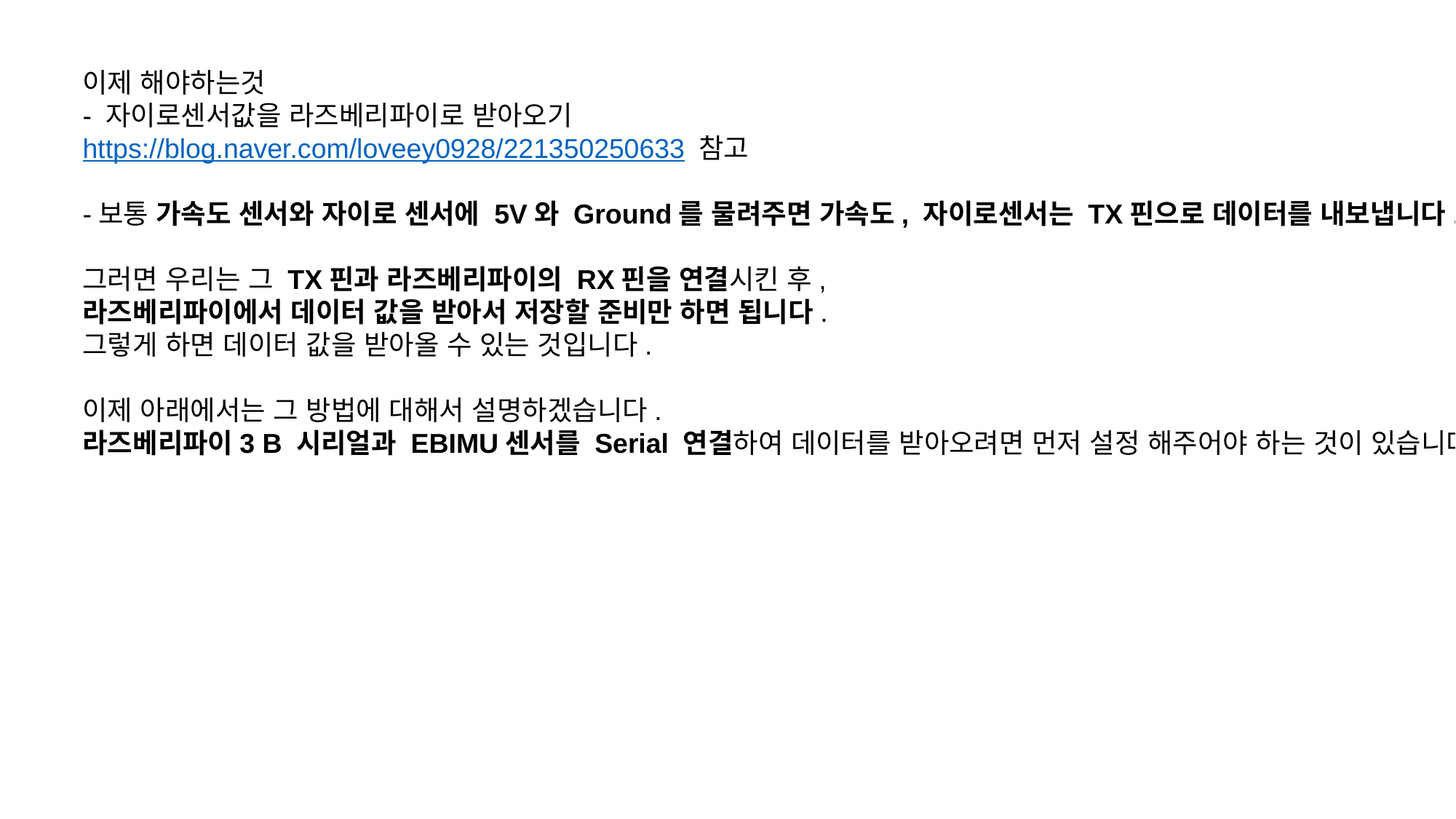

이제 해야하는것
- 자이로센서값을 라즈베리파이로 받아오기
https://blog.naver.com/loveey0928/221350250633 참고

-보통 가속도 센서와 자이로 센서에 5V와 Ground를 물려주면 가속도, 자이로센서는 TX핀으로 데이터를 내보냅니다. 
그러면 우리는 그 TX핀과 라즈베리파이의 RX핀을 연결시킨 후,
라즈베리파이에서 데이터 값을 받아서 저장할 준비만 하면 됩니다.
그렇게 하면 데이터 값을 받아올 수 있는 것입니다. 
이제 아래에서는 그 방법에 대해서 설명하겠습니다.
라즈베리파이3 B 시리얼과 EBIMU센서를 Serial 연결하여 데이터를 받아오려면 먼저 설정 해주어야 하는 것이 있습니다.